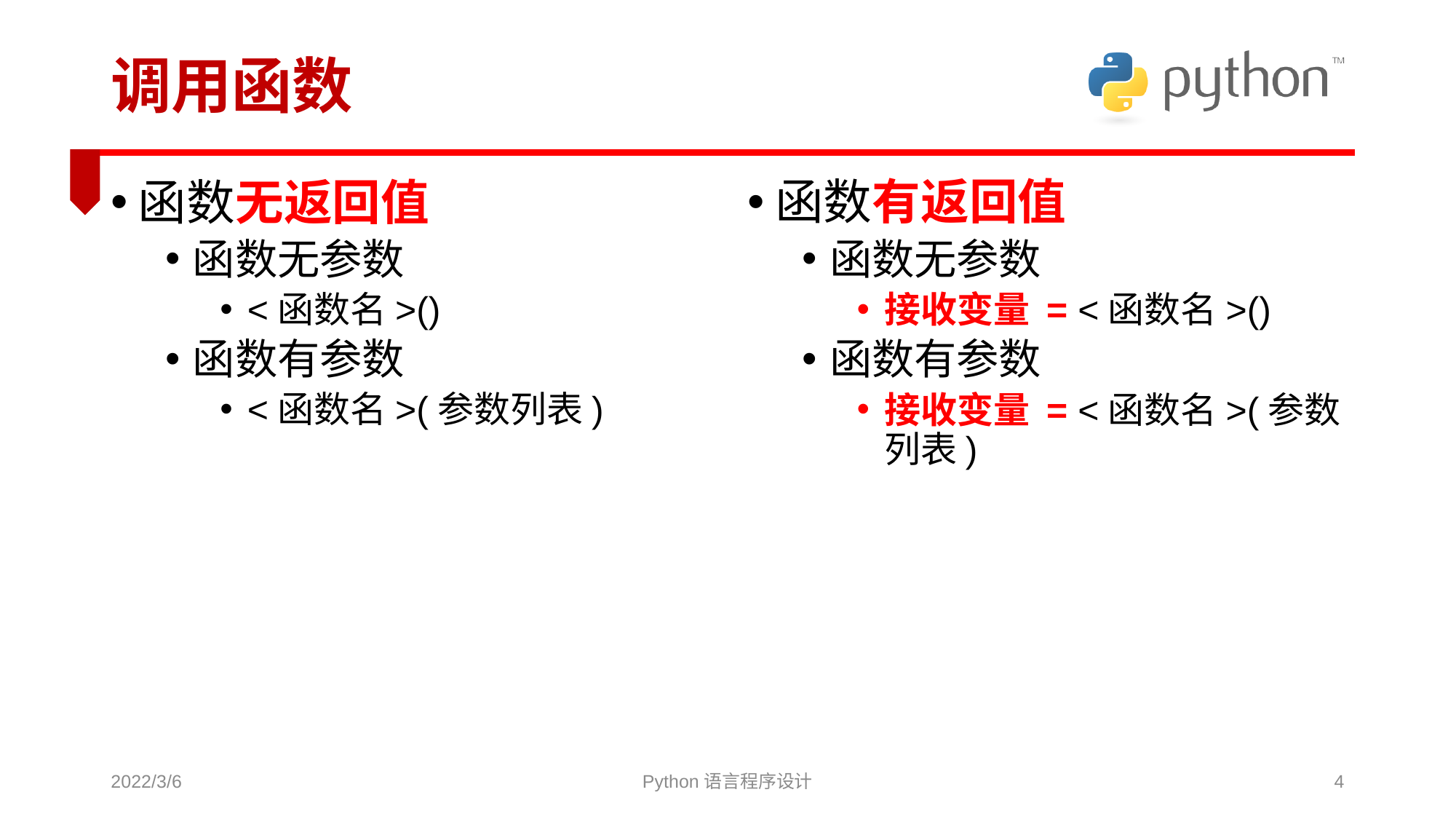

# 调用函数
函数无返回值
函数无参数
<函数名>()
函数有参数
<函数名>(参数列表)

函数有返回值
函数无参数
接收变量 = <函数名>()
函数有参数
接收变量 = <函数名>(参数列表)

2022/3/6
Python语言程序设计
4